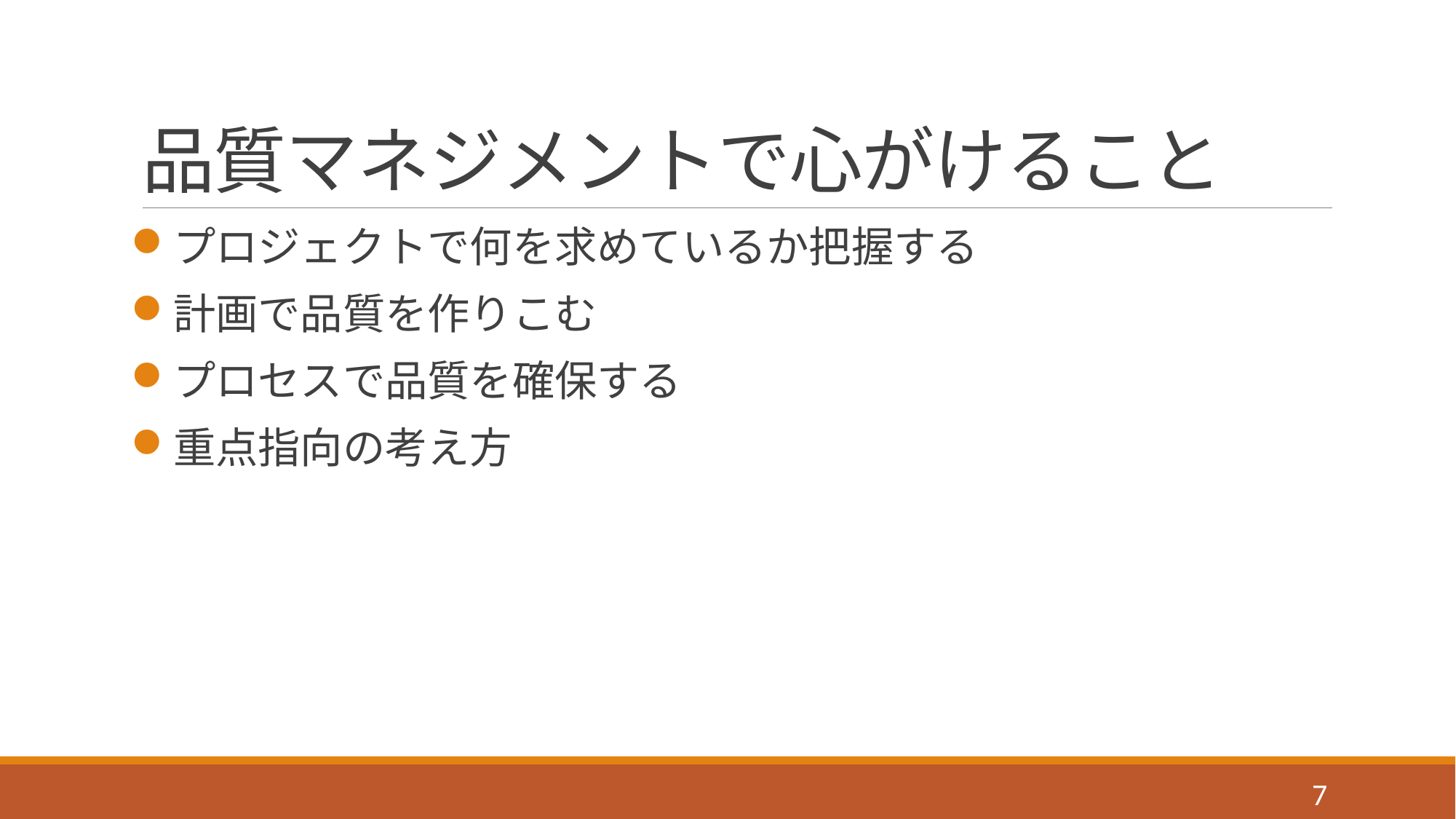

# 品質マネジメントで心がけること
プロジェクトで何を求めているか把握する
計画で品質を作りこむ
プロセスで品質を確保する
重点指向の考え方
7